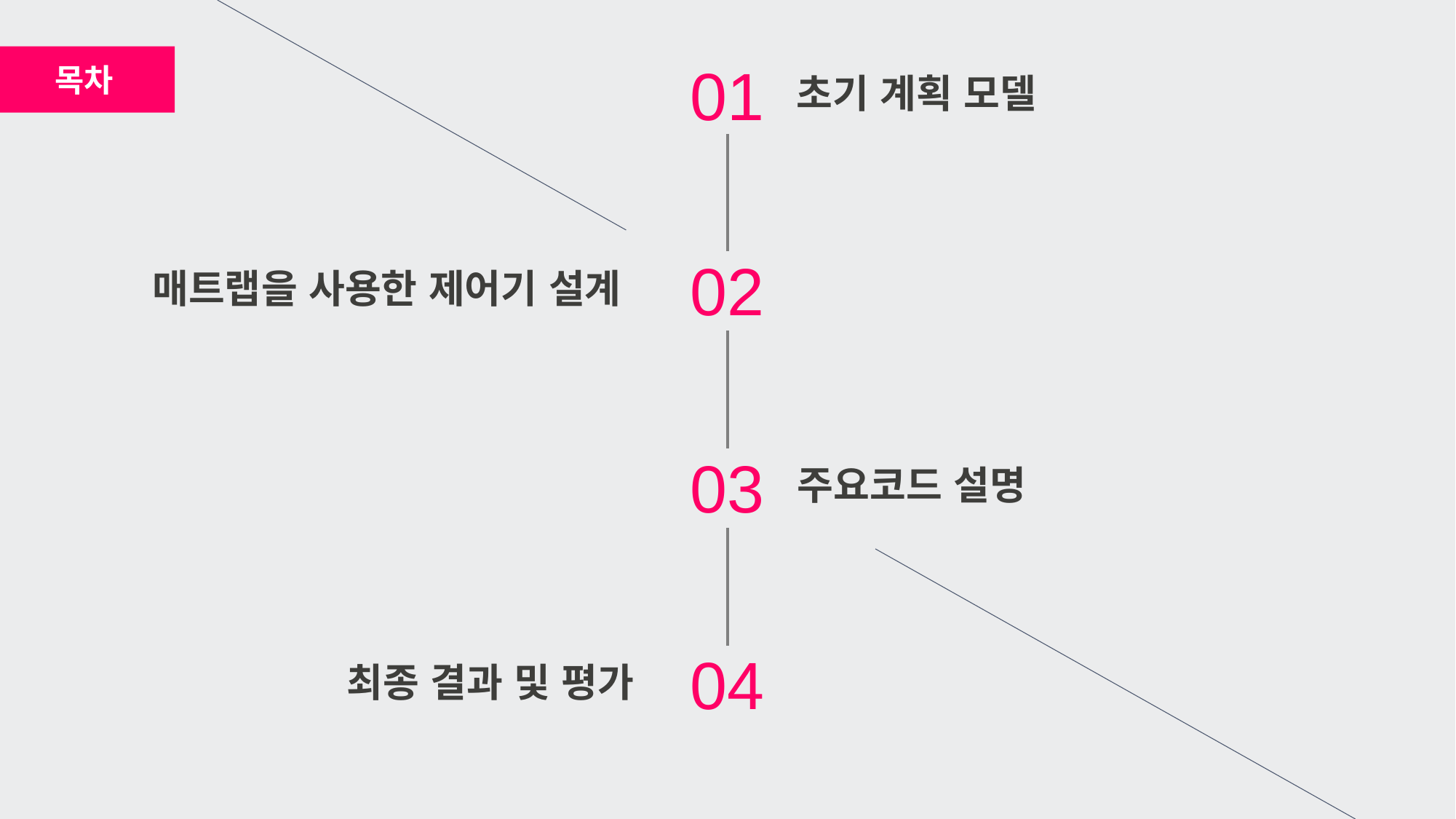

목차
01
초기 계획 모델
02
매트랩을 사용한 제어기 설계
03
주요코드 설명
04
최종 결과 및 평가